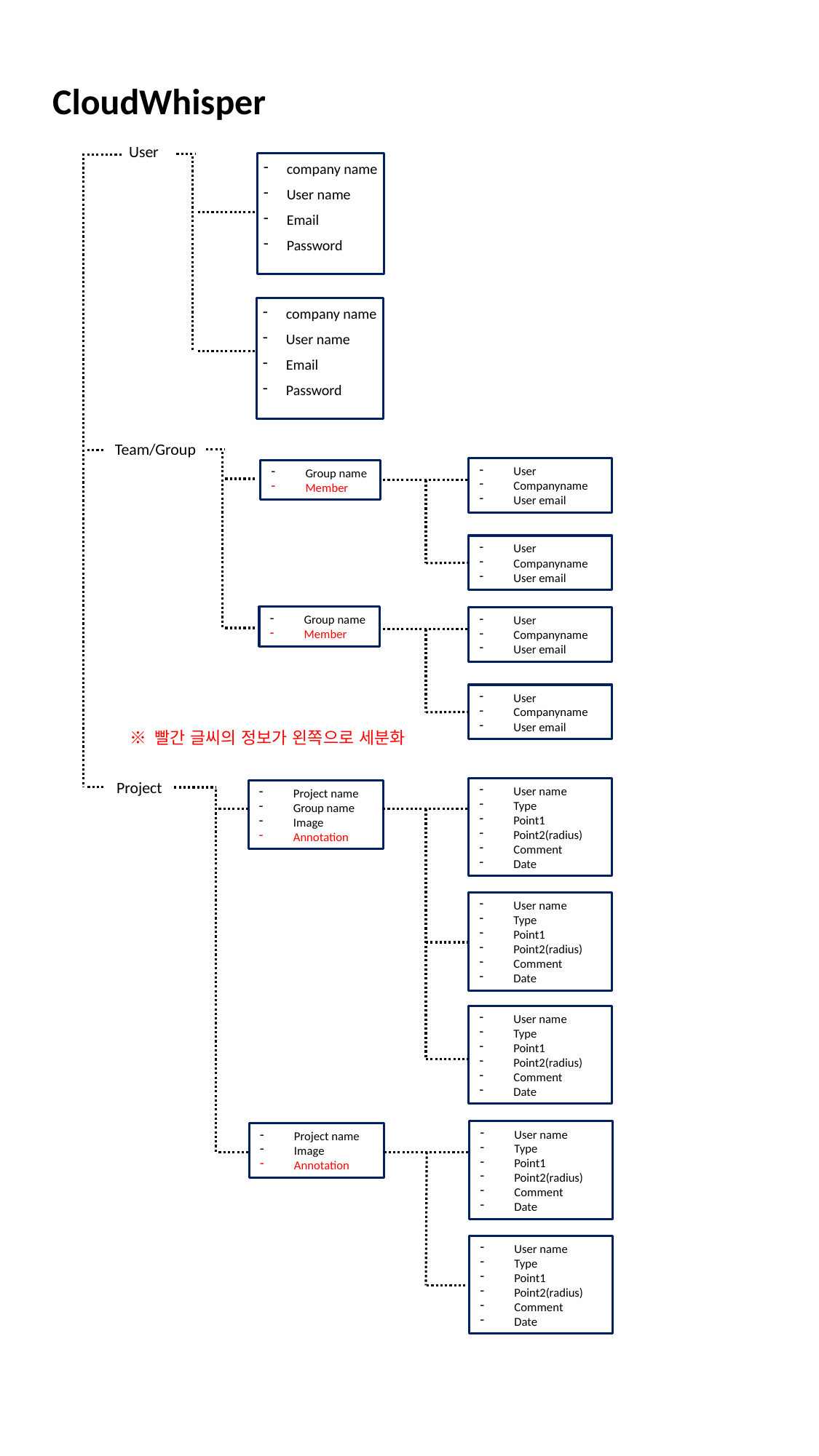

CloudWhisper
User
company name
User name
Email
Password

company name
User name
Email
Password

Team/Group
User
Companyname
User email
Group name
Member
User
Companyname
User email
Group name
Member
User
Companyname
User email
User
Companyname
User email
※ 빨간 글씨의 정보가 왼쪽으로 세분화
Project
User name
Type
Point1
Point2(radius)
Comment
Date
Project name
Group name
Image
Annotation
User name
Type
Point1
Point2(radius)
Comment
Date
User name
Type
Point1
Point2(radius)
Comment
Date
User name
Type
Point1
Point2(radius)
Comment
Date
Project name
Image
Annotation
User name
Type
Point1
Point2(radius)
Comment
Date